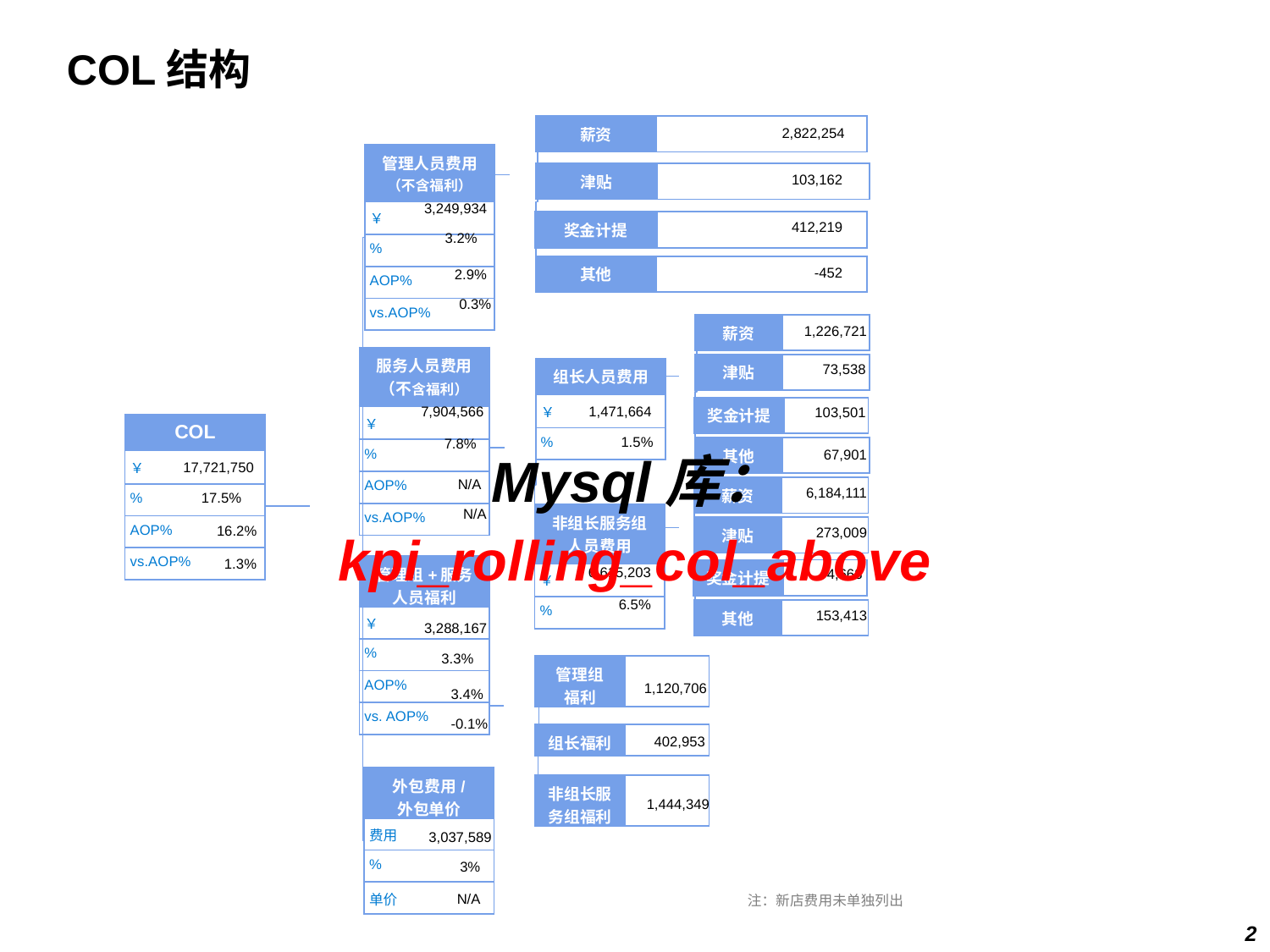

COL结构
| 薪资 |  |
| --- | --- |
2,822,254
| 管理人员费用（不含福利） |
| --- |
| ￥ |
| % |
| AOP% |
| vs.AOP% |
| 津贴 |  |
| --- | --- |
103,162
3,249,934
| 奖金计提 |  |
| --- | --- |
412,219
3.2%
| 其他 |  |
| --- | --- |
-452
2.9%
0.3%
| 薪资 |  |
| --- | --- |
1,226,721
| 服务人员费用（不含福利） |
| --- |
| ￥ |
| % |
| AOP% |
| vs.AOP% |
| 津贴 |  |
| --- | --- |
73,538
| 组长人员费用 |
| --- |
| ￥ |
| % |
1,471,664
7,904,566
103,501
| 奖金计提 |  |
| --- | --- |
| COL |
| --- |
| ￥ |
| % |
| AOP% |
| vs.AOP% |
1.5%
7.8%
| 其他 |  |
| --- | --- |
67,901
Mysql库：
kpi_rolling_col_above
17,721,750
N/A
6,184,111
| 薪资 |  |
| --- | --- |
17.5%
N/A
| 非组长服务组 人员费用 |
| --- |
| ￥ |
| % |
16.2%
| 津贴 |  |
| --- | --- |
273,009
1.3%
| 管理组+服务人员福利 |
| --- |
| ￥ |
| % |
| AOP% |
| vs. AOP% |
6,615,203
4,668
| 奖金计提 |  |
| --- | --- |
6.5%
| 其他 |  |
| --- | --- |
153,413
3,288,167
3.3%
| 管理组 福利 |  |
| --- | --- |
1,120,706
3.4%
-0.1%
| 组长福利 |  |
| --- | --- |
402,953
| 外包费用/ 外包单价 |
| --- |
| 费用 |
| % |
| 单价 |
| 非组长服务组福利 |  |
| --- | --- |
1,444,349
3,037,589
3%
N/A
注：新店费用未单独列出